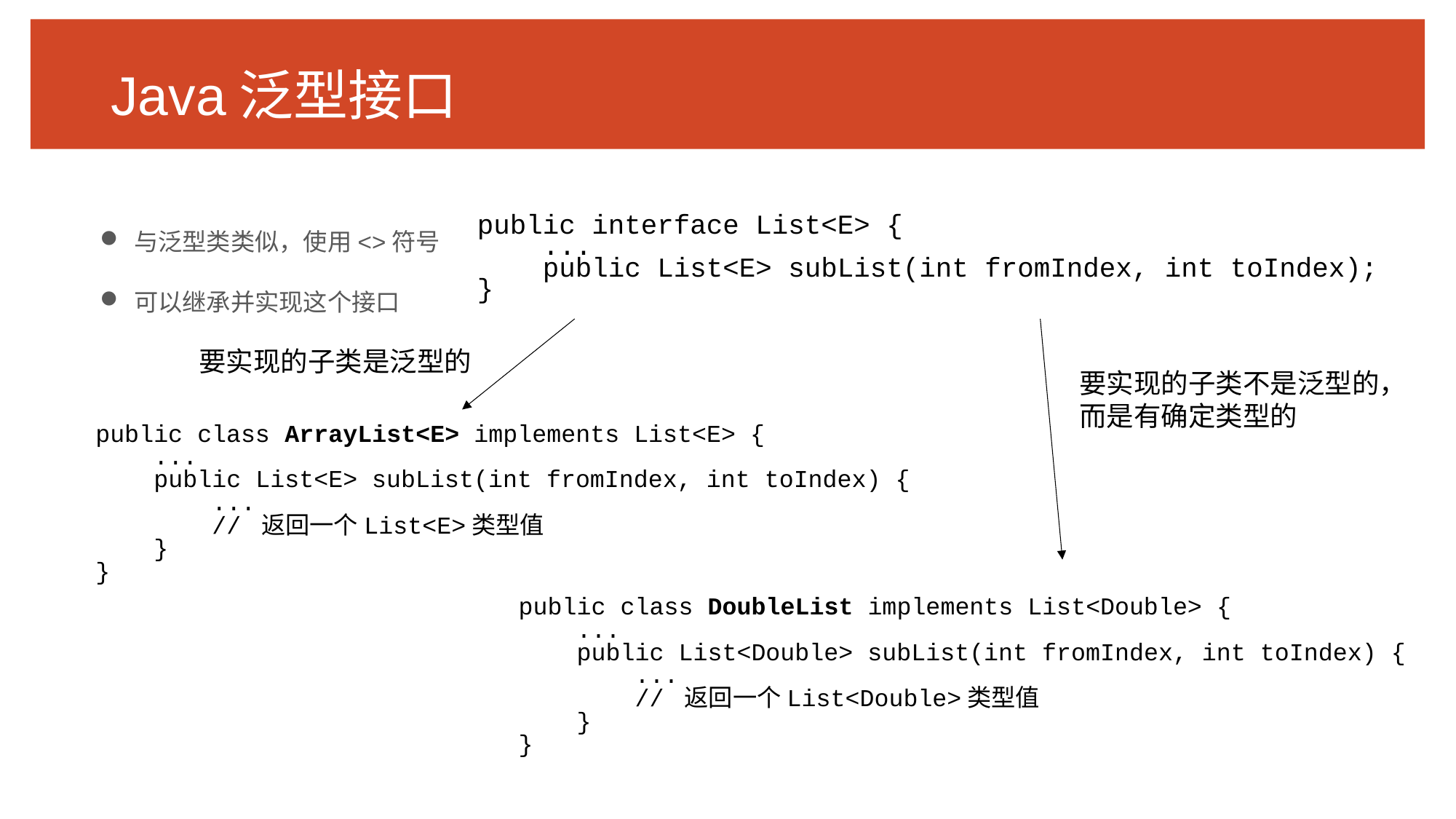

# Java泛型接口
与泛型类类似，使用<>符号
可以继承并实现这个接口
public interface List<E> {
    ...
    public List<E> subList(int fromIndex, int toIndex);
}
要实现的子类是泛型的
要实现的子类不是泛型的，
而是有确定类型的
public class ArrayList<E> implements List<E> {
    ...
    public List<E> subList(int fromIndex, int toIndex) {
        ...
        // 返回一个List<E>类型值
    }
}
public class DoubleList implements List<Double> {
    ...
    public List<Double> subList(int fromIndex, int toIndex) {
        ...
        // 返回一个List<Double>类型值
    }
}